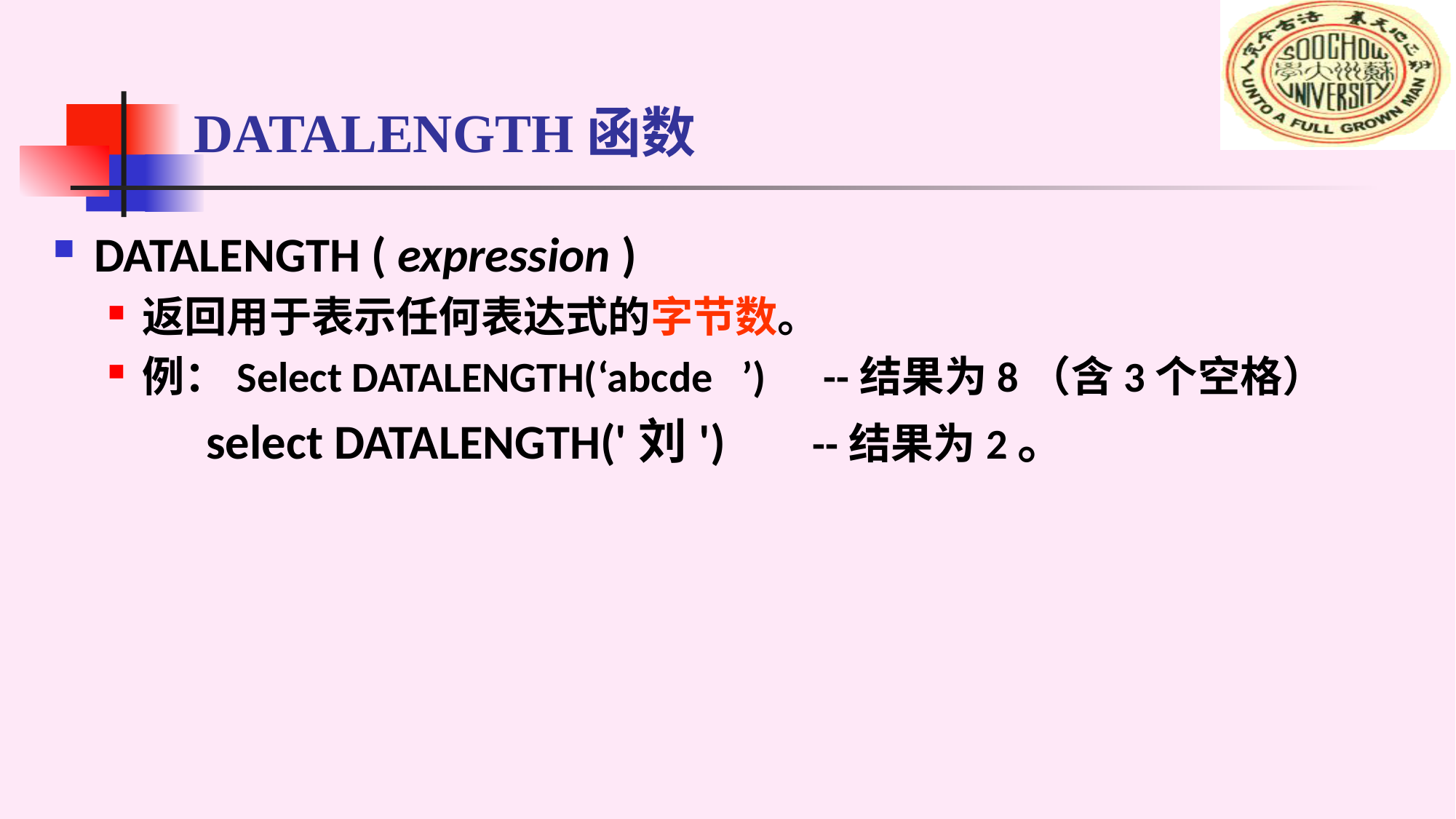

# DATALENGTH函数
DATALENGTH ( expression )
返回用于表示任何表达式的字节数。
例：Select DATALENGTH(‘abcde   ’)      --结果为8（含3个空格）
              select DATALENGTH('刘')        --结果为2。